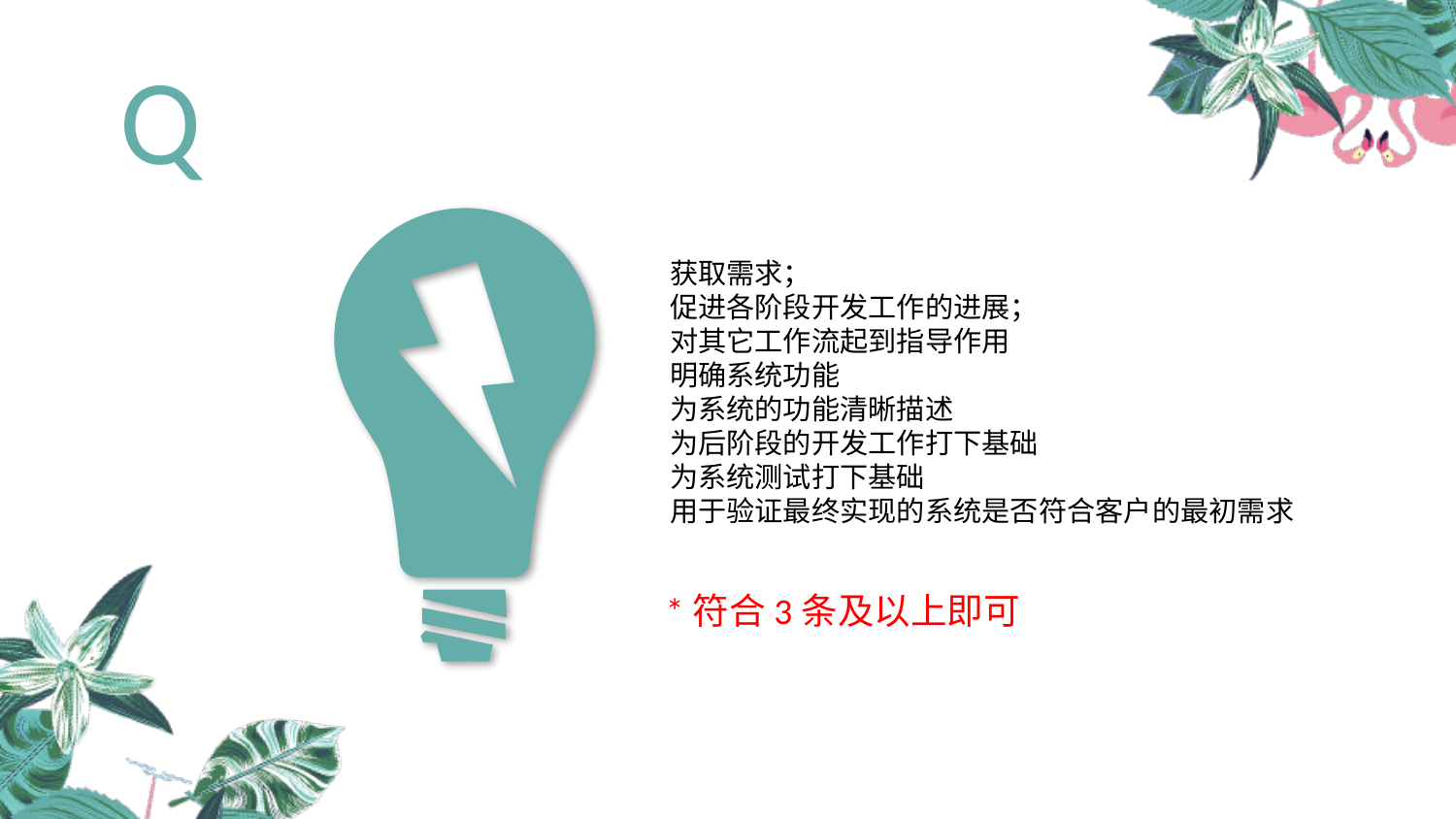

Q

获取需求；
促进各阶段开发工作的进展；
对其它工作流起到指导作用
明确系统功能
为系统的功能清晰描述
为后阶段的开发工作打下基础
为系统测试打下基础
用于验证最终实现的系统是否符合客户的最初需求

*符合3条及以上即可